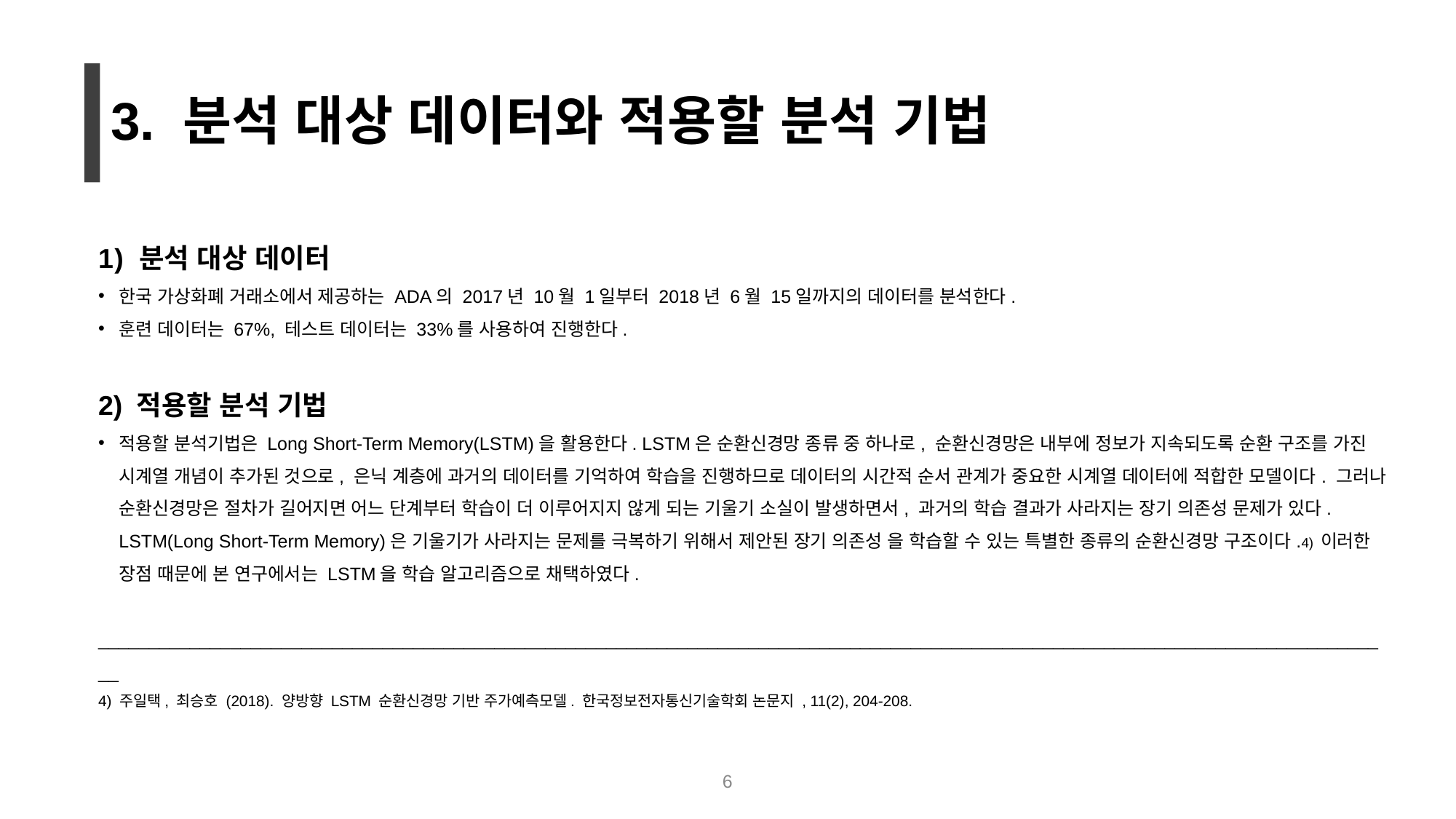

# 3. 분석 대상 데이터와 적용할 분석 기법
분석 대상 데이터
한국 가상화폐 거래소에서 제공하는 ADA의 2017년 10월 1일부터 2018년 6월 15일까지의 데이터를 분석한다.
훈련 데이터는 67%, 테스트 데이터는 33%를 사용하여 진행한다.

2) 적용할 분석 기법
적용할 분석기법은 Long Short-Term Memory(LSTM)을 활용한다. LSTM은 순환신경망 종류 중 하나로, 순환신경망은 내부에 정보가 지속되도록 순환 구조를 가진 시계열 개념이 추가된 것으로, 은닉 계층에 과거의 데이터를 기억하여 학습을 진행하므로 데이터의 시간적 순서 관계가 중요한 시계열 데이터에 적합한 모델이다. 그러나 순환신경망은 절차가 길어지면 어느 단계부터 학습이 더 이루어지지 않게 되는 기울기 소실이 발생하면서, 과거의 학습 결과가 사라지는 장기 의존성 문제가 있다. LSTM(Long Short-Term Memory)은 기울기가 사라지는 문제를 극복하기 위해서 제안된 장기 의존성 을 학습할 수 있는 특별한 종류의 순환신경망 구조이다.4) 이러한 장점 때문에 본 연구에서는 LSTM을 학습 알고리즘으로 채택하였다.

________________________________________________________________________________________________________________________________
4) 주일택, 최승호 (2018). 양방향 LSTM 순환신경망 기반 주가예측모델. 한국정보전자통신기술학회 논문지 , 11(2), 204-208.

6